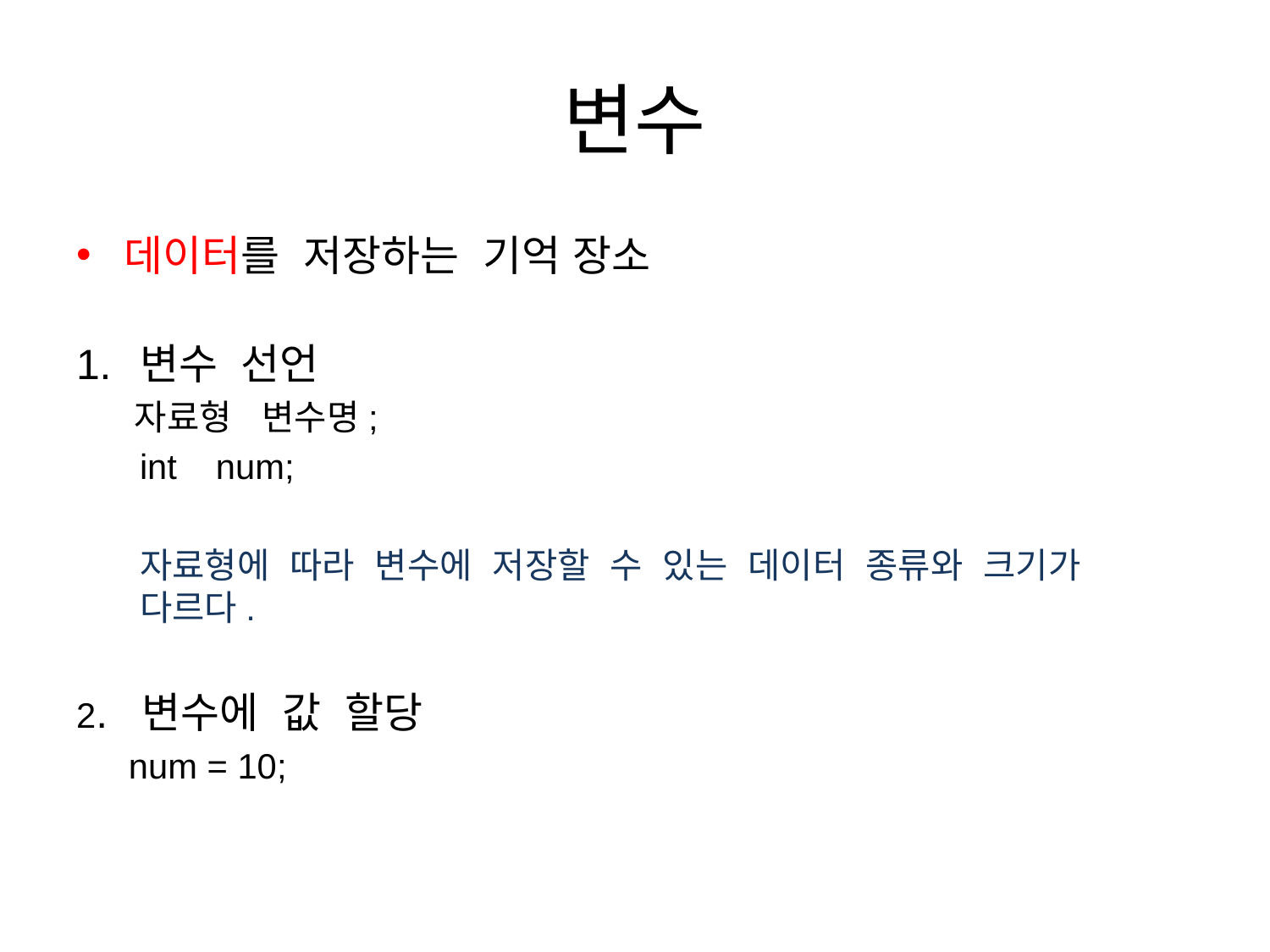

# 변수
데이터를  저장하는  기억 장소

변수  선언
     자료형   변수명;
int    num;

자료형에  따라  변수에  저장할  수  있는  데이터  종류와  크기가  다르다.

2.  변수에  값  할당
  num = 10;